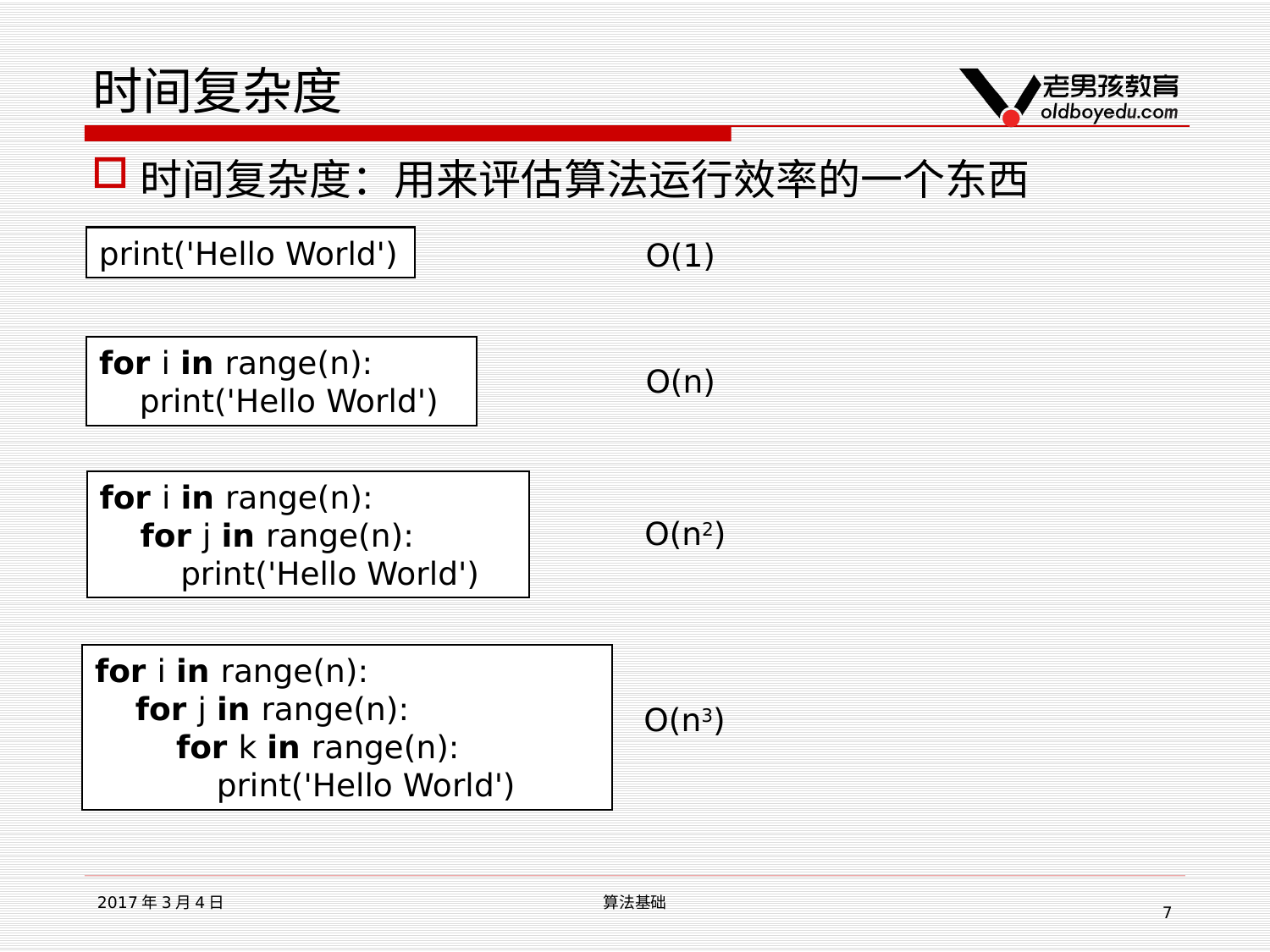

# 时间复杂度
时间复杂度：用来评估算法运行效率的一个东西
print('Hello World')
O(1)
for i in range(n):
    print('Hello World')
O(n)
for i in range(n):
    for j in range(n):
        print('Hello World')
O(n2)
for i in range(n):
    for j in range(n):
        for k in range(n):
            print('Hello World')
O(n3)
2017年3月4日
算法基础
7